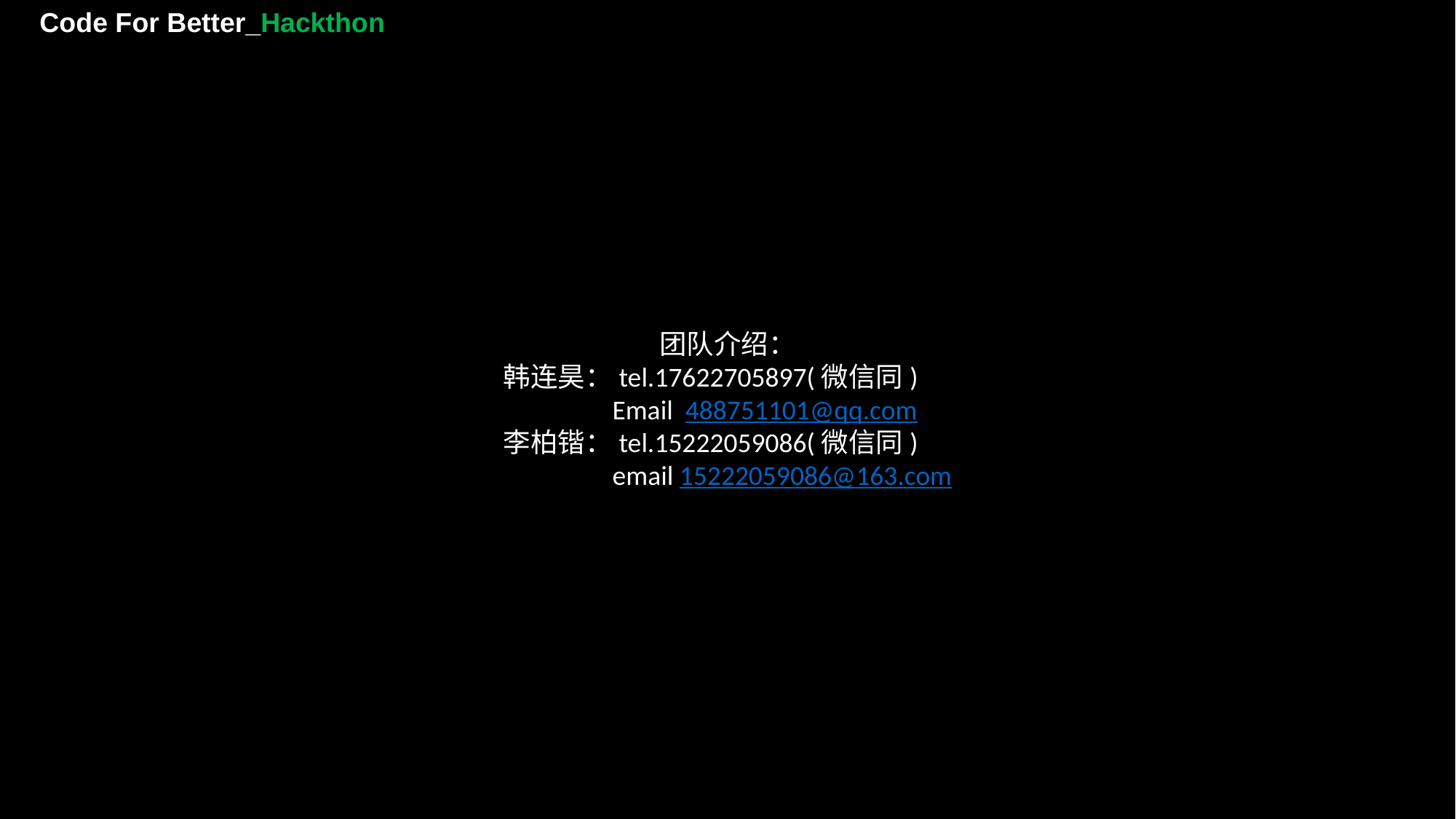

Code For Better_Hackthon
团队介绍：
韩连昊：tel.17622705897(微信同)
	Email  488751101@qq.com
李柏锴：tel.15222059086(微信同)
	email 15222059086@163.com